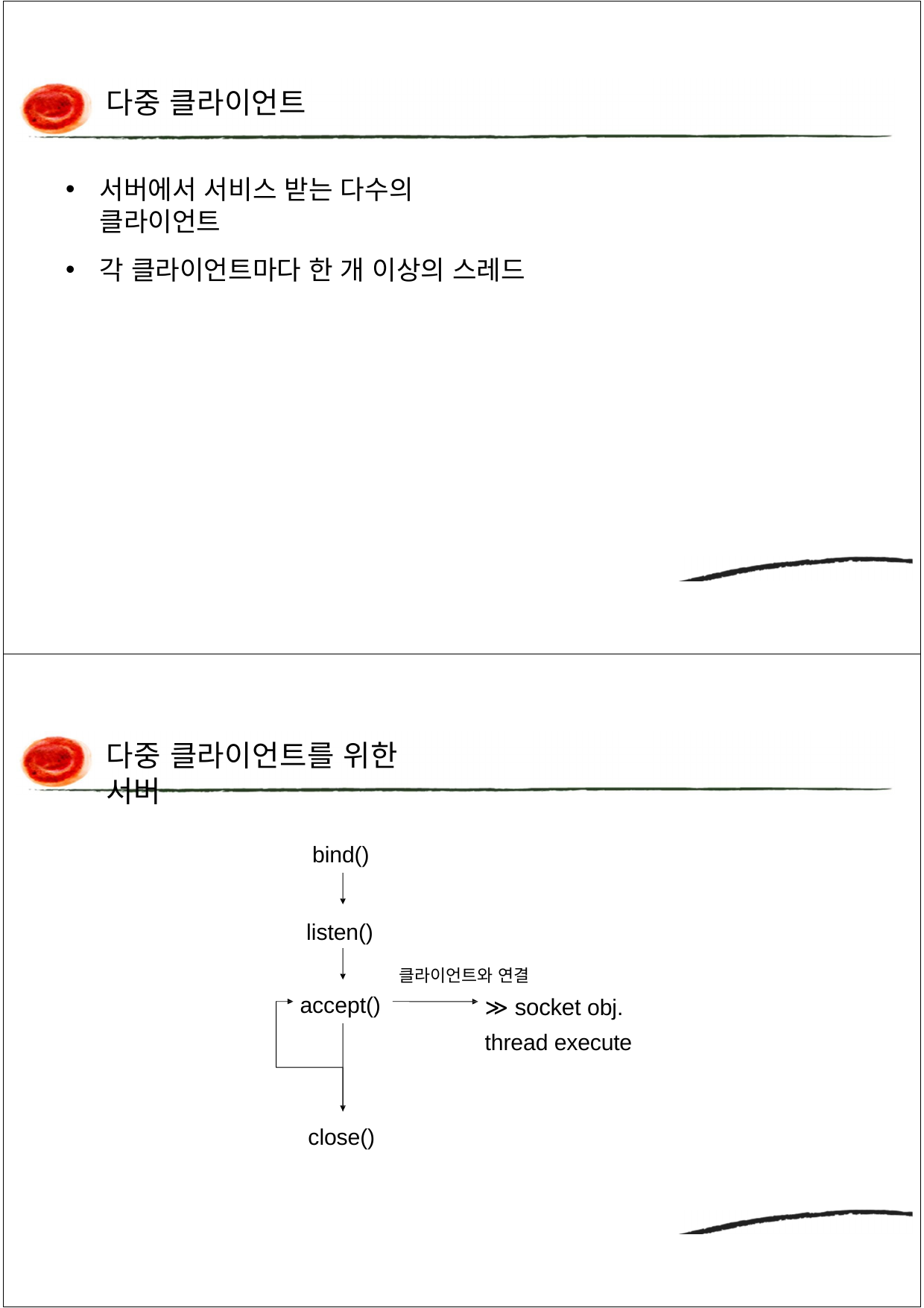

다중 클라이언트

서버에서 서비스 받는 다수의 클라이언트
각 클라이언트마다 한 개 이상의 스레드

다중 클라이언트를 위한 서버
bind()

listen()

클라이언트와 연결
≫ socket obj.
thread execute
accept()

close()